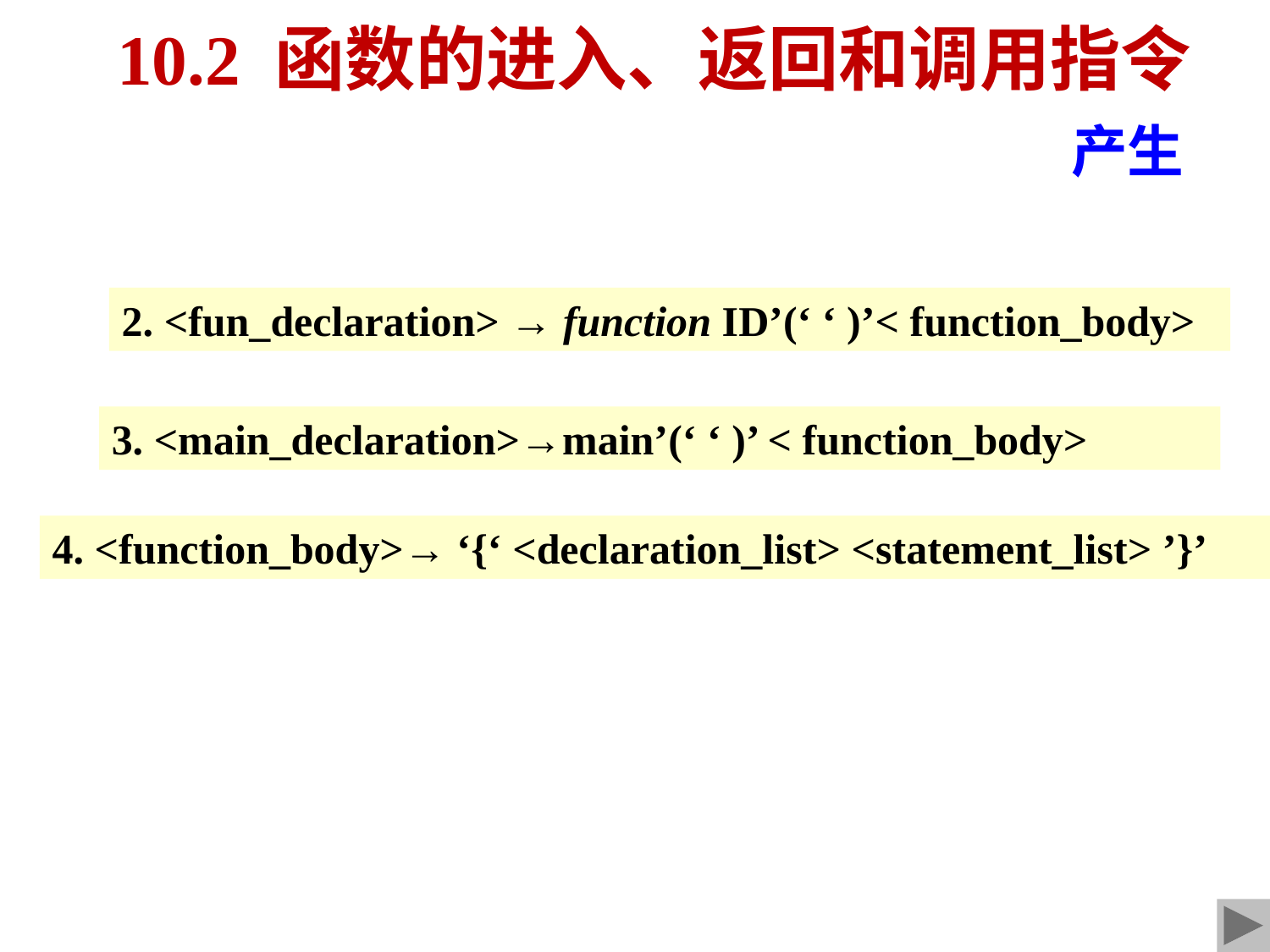

10.2 函数的进入、返回和调用指令
产生
2. <fun_declaration> → function ID’(‘ ‘ )’< function_body>
3. <main_declaration>→main’(‘ ‘ )’ < function_body>
4. <function_body>→ ‘{‘ <declaration_list> <statement_list> ’}’